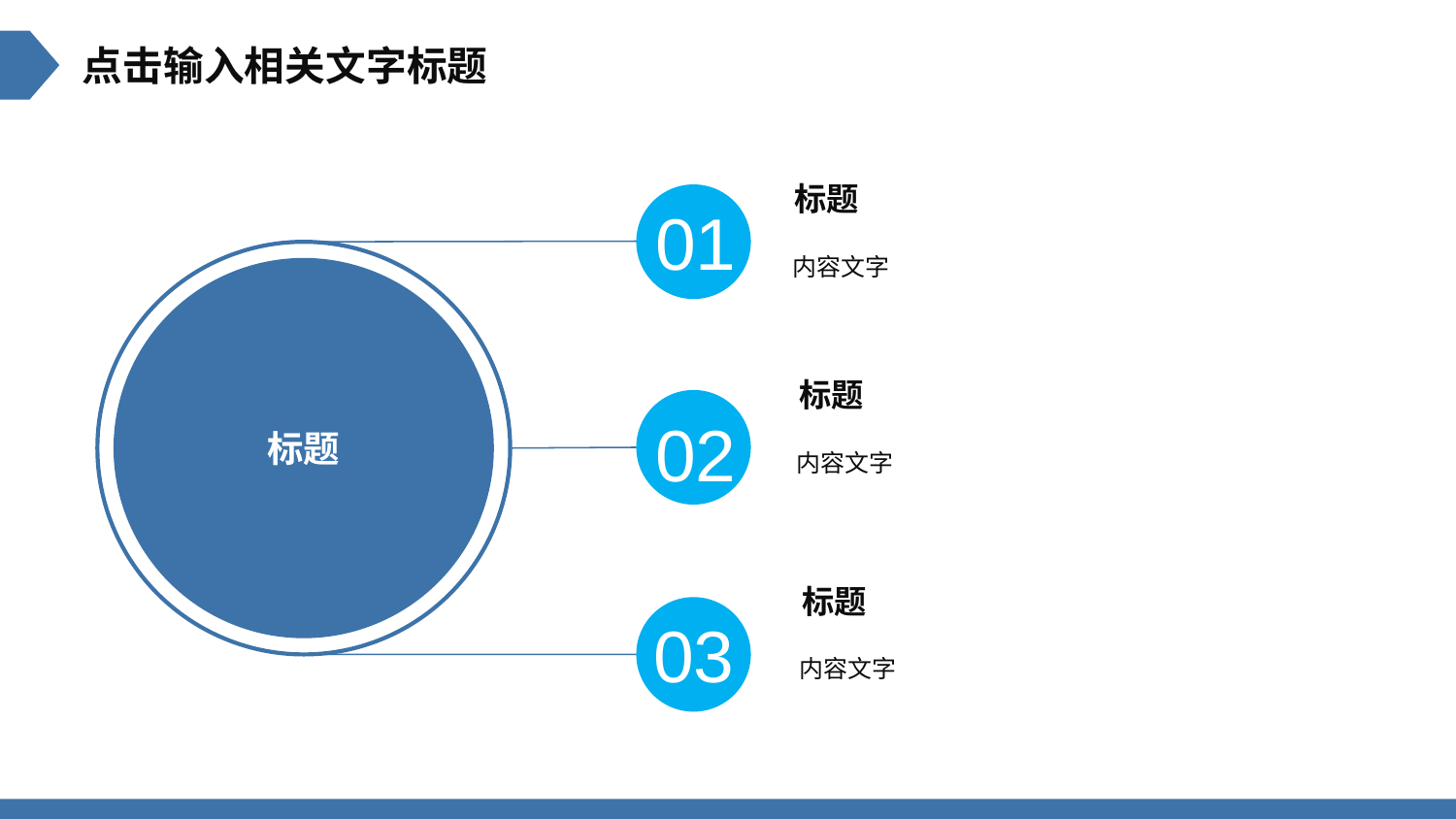

点击输入相关文字标题
标题

01
内容文字

标题
标题

02
内容文字
标题

03
内容文字